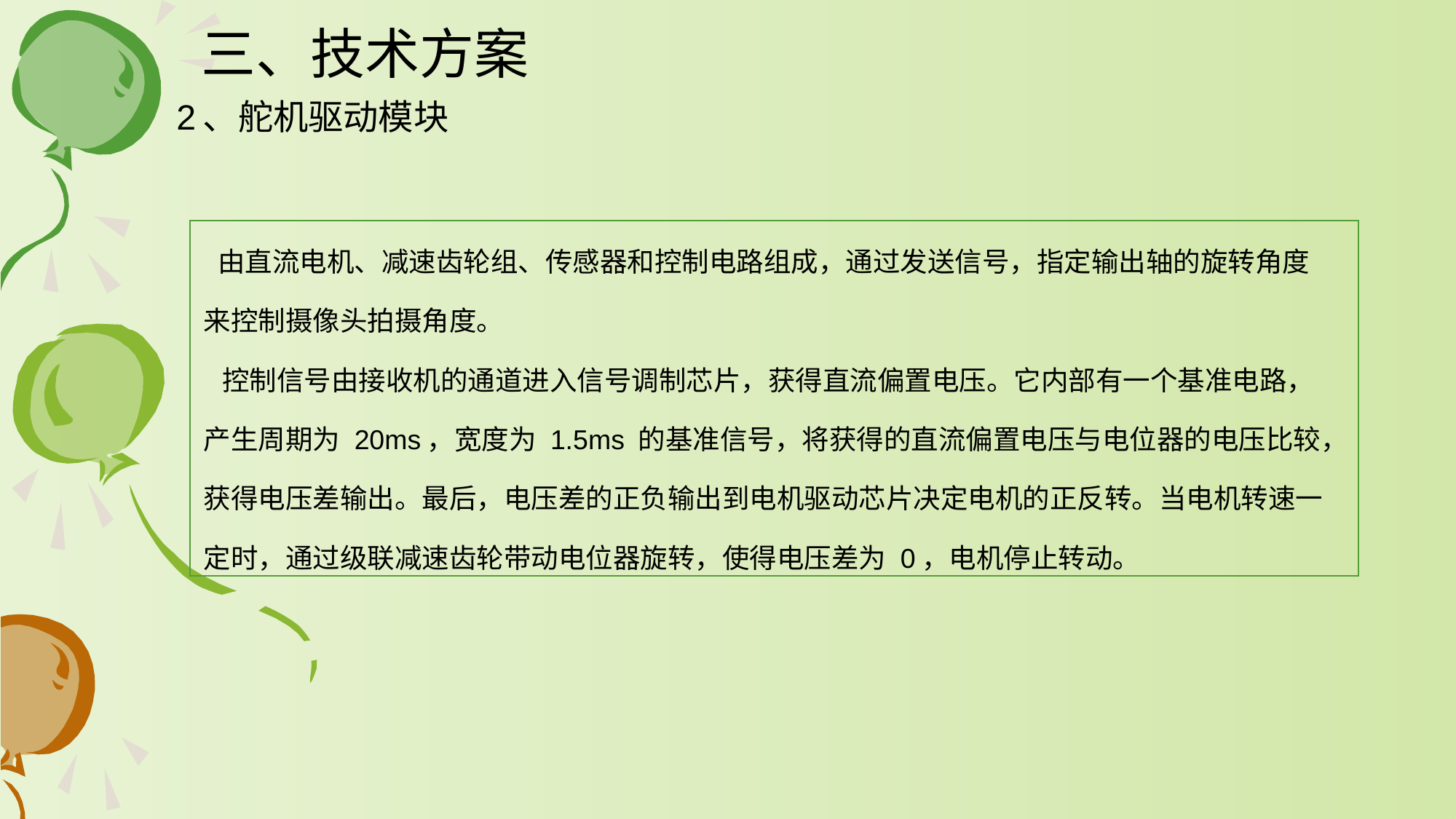

# 三、技术方案
 2、舵机驱动模块
| 由直流电机、减速齿轮组、传感器和控制电路组成，通过发送信号，指定输出轴的旋转角度来控制摄像头拍摄角度。 控制信号由接收机的通道进入信号调制芯片，获得直流偏置电压。它内部有一个基准电路，产生周期为 20ms，宽度为 1.5ms 的基准信号，将获得的直流偏置电压与电位器的电压比较，获得电压差输出。最后，电压差的正负输出到电机驱动芯片决定电机的正反转。当电机转速一定时，通过级联减速齿轮带动电位器旋转，使得电压差为 0，电机停止转动。 |
| --- |